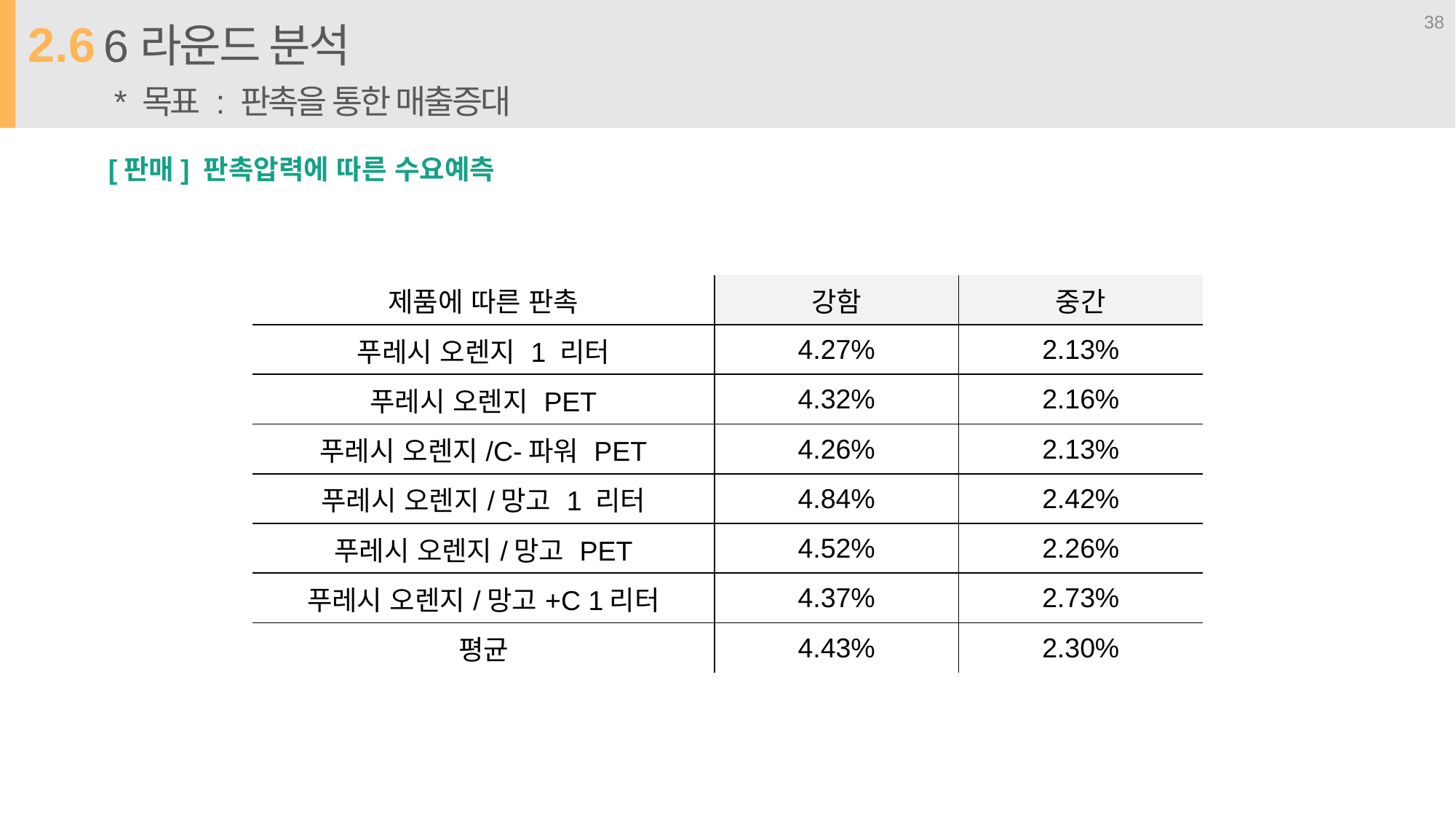

2.6
6라운드 분석
* 목표 : 판촉을 통한 매출증대
38
[판매] 판촉압력에 따른 수요예측
| 제품에 따른 판촉 | 강함 | 중간 |
| --- | --- | --- |
| 푸레시 오렌지 1 리터 | 4.27% | 2.13% |
| 푸레시 오렌지 PET | 4.32% | 2.16% |
| 푸레시 오렌지/C-파워 PET | 4.26% | 2.13% |
| 푸레시 오렌지/망고 1 리터 | 4.84% | 2.42% |
| 푸레시 오렌지/망고 PET | 4.52% | 2.26% |
| 푸레시 오렌지/망고+C 1리터 | 4.37% | 2.73% |
| 평균 | 4.43% | 2.30% |